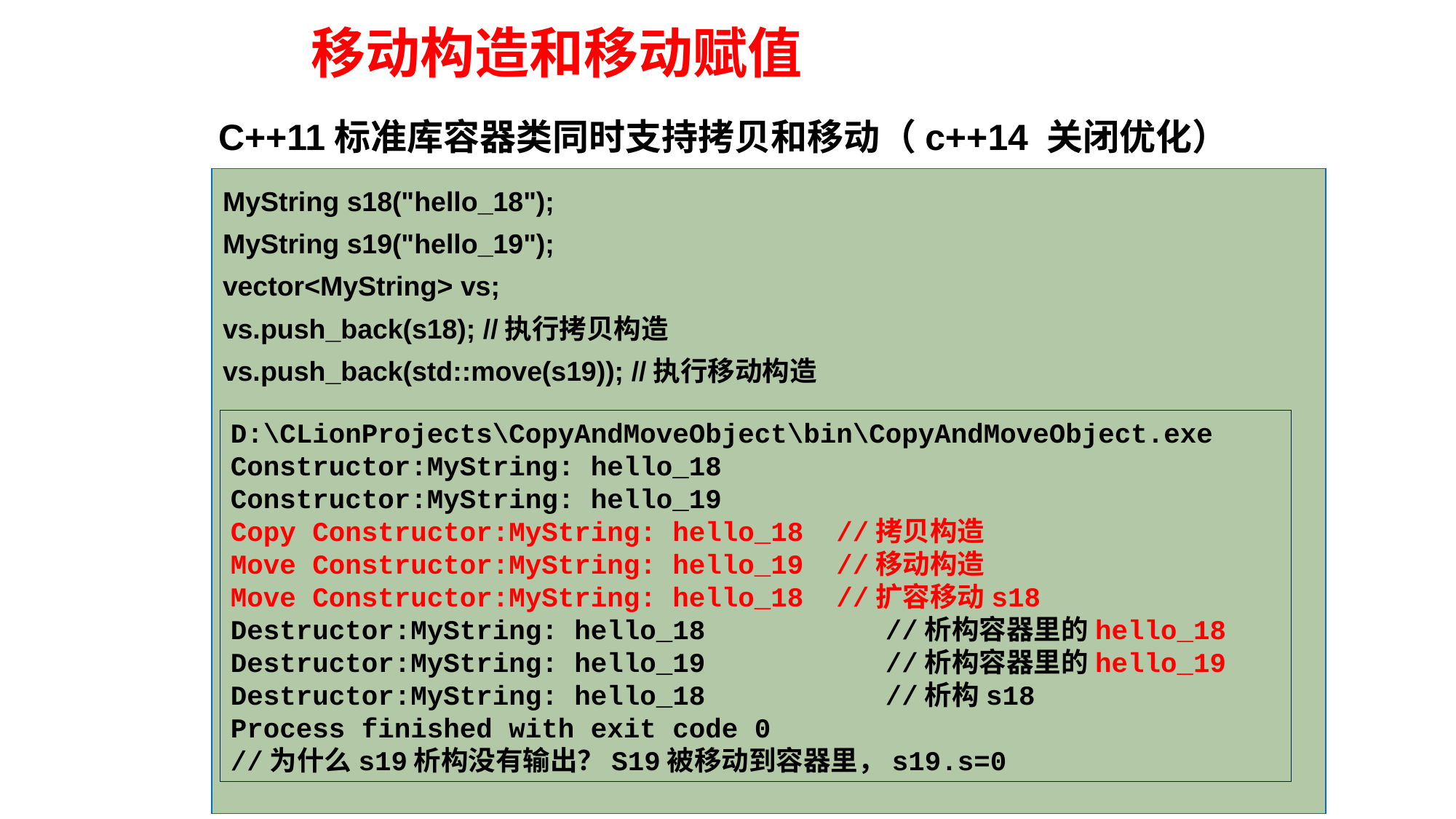

# 移动构造和移动赋值
C++11标准库容器类同时支持拷贝和移动（c++14 关闭优化）
MyString s18("hello_18");
MyString s19("hello_19");
vector<MyString> vs;
vs.push_back(s18); //执行拷贝构造
vs.push_back(std::move(s19)); //执行移动构造
D:\CLionProjects\CopyAndMoveObject\bin\CopyAndMoveObject.exe
Constructor:MyString: hello_18
Constructor:MyString: hello_19
Copy Constructor:MyString: hello_18  //拷贝构造
Move Constructor:MyString: hello_19  //移动构造
Move Constructor:MyString: hello_18  //扩容移动s18
Destructor:MyString: hello_18		//析构容器里的hello_18
Destructor:MyString: hello_19		//析构容器里的hello_19 Destructor:MyString: hello_18		//析构s18
Process finished with exit code 0
//为什么s19析构没有输出？S19被移动到容器里，s19.s=0